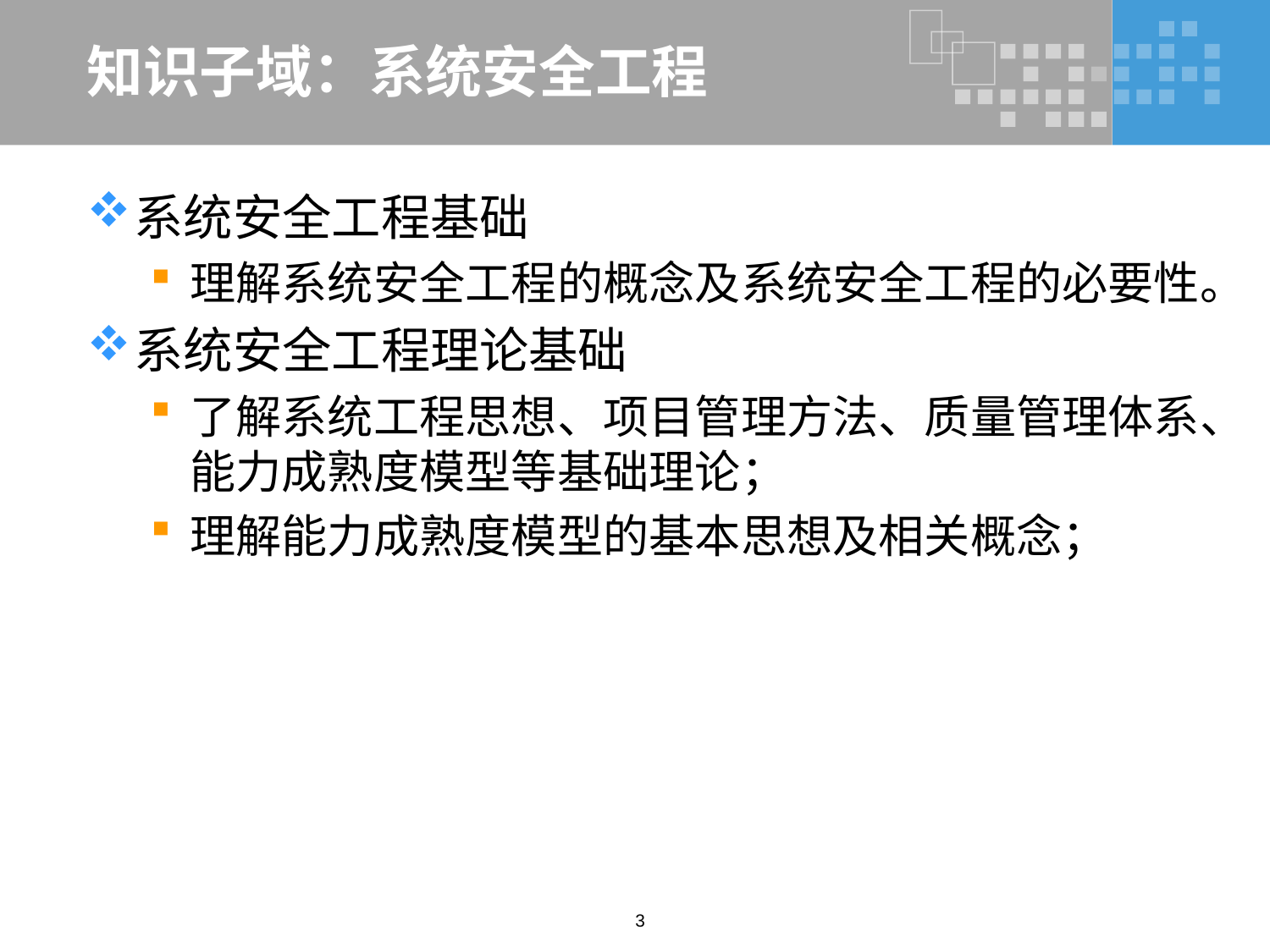

# 知识子域：系统安全工程
系统安全工程基础
理解系统安全工程的概念及系统安全工程的必要性。
系统安全工程理论基础
了解系统工程思想、项目管理方法、质量管理体系、能力成熟度模型等基础理论；
理解能力成熟度模型的基本思想及相关概念；

3